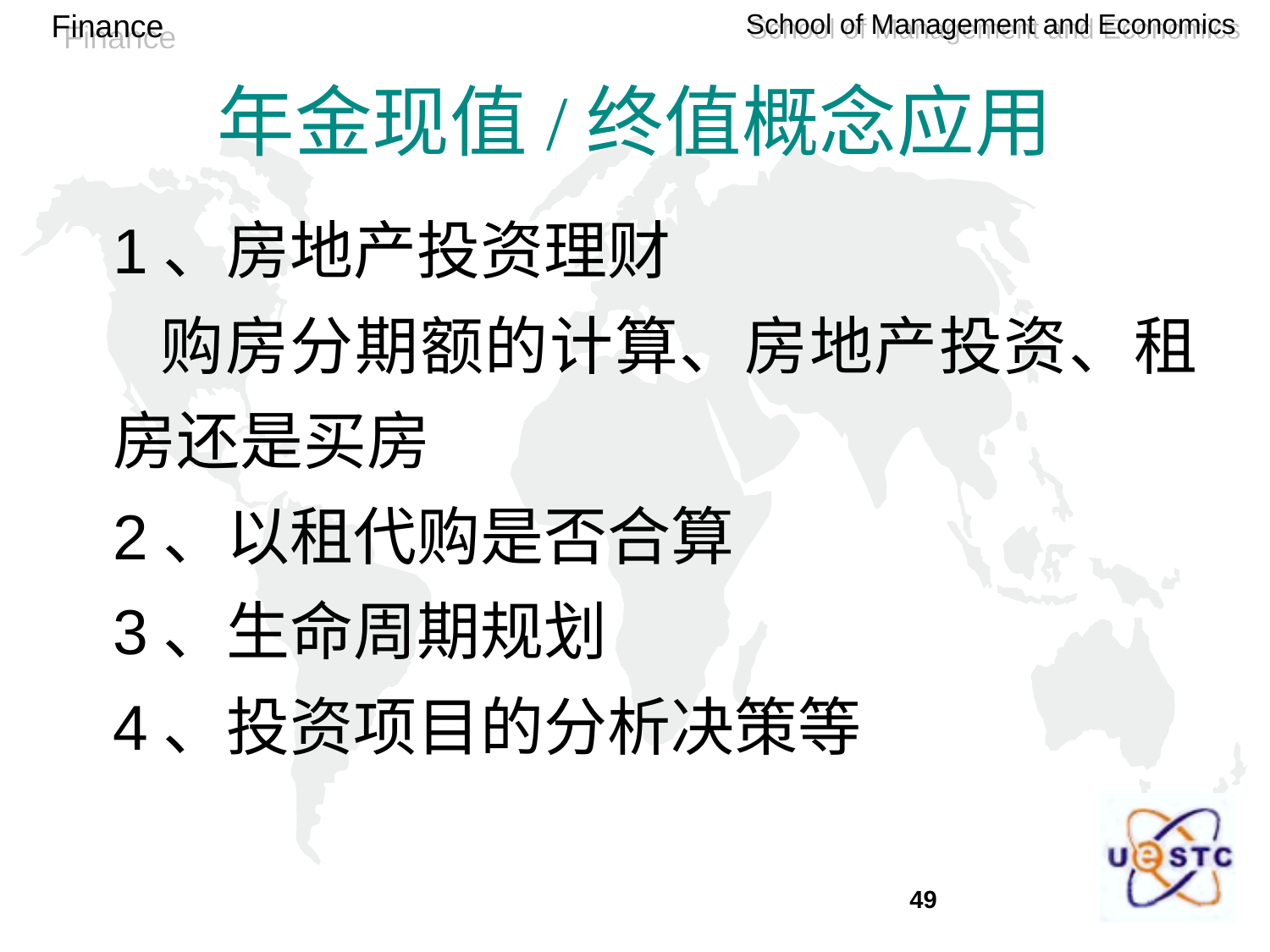

# 年金现值/终值概念应用
1、房地产投资理财
  购房分期额的计算、房地产投资、租房还是买房
2、以租代购是否合算
3、生命周期规划
4、投资项目的分析决策等